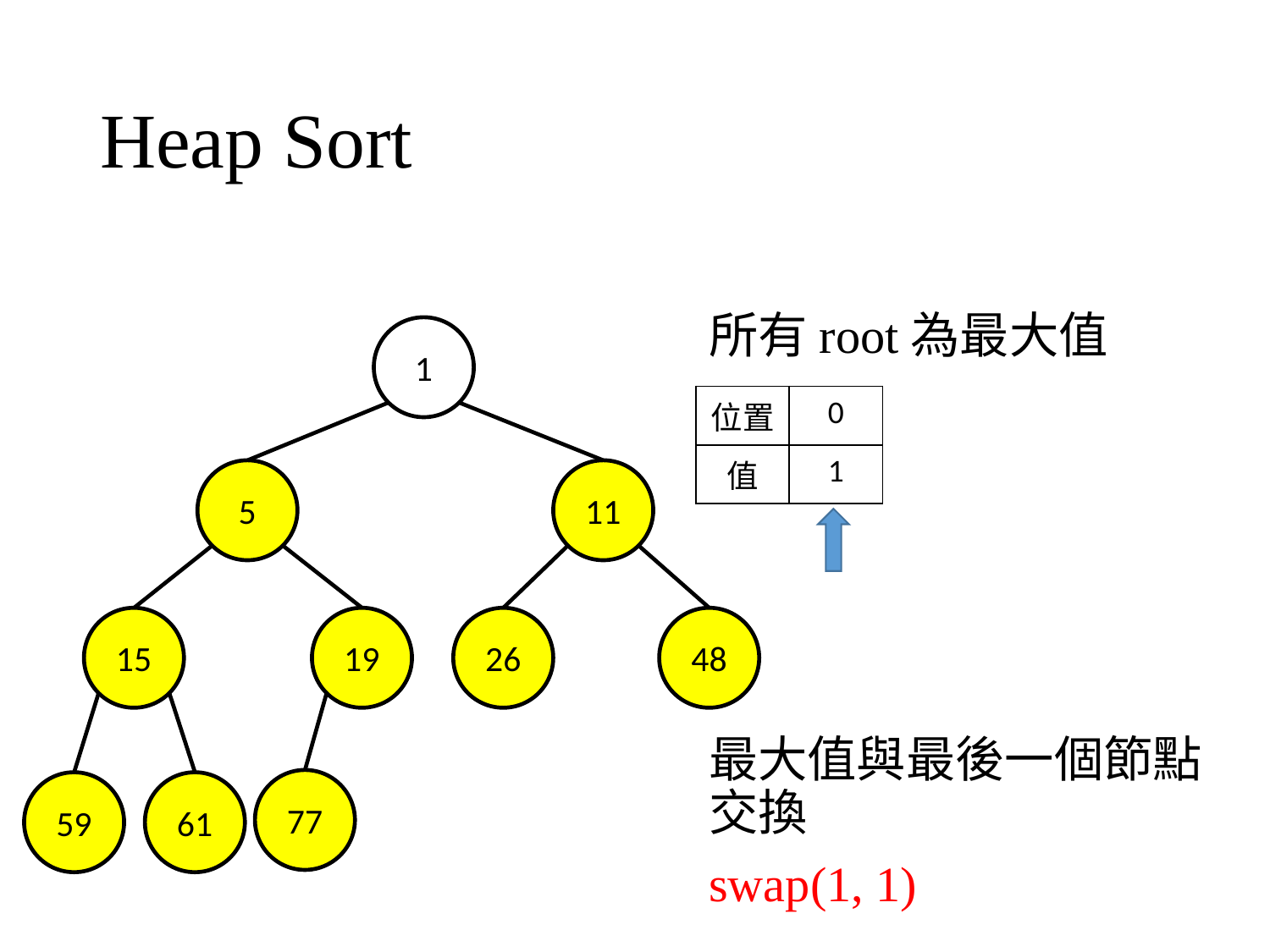

# Heap Sort
所有root為最大值
1
5
11
15
19
26
48
77
59
61
| 位置 | 0 |
| --- | --- |
| 值 | 1 |

最大值與最後一個節點交換
swap(1, 1)